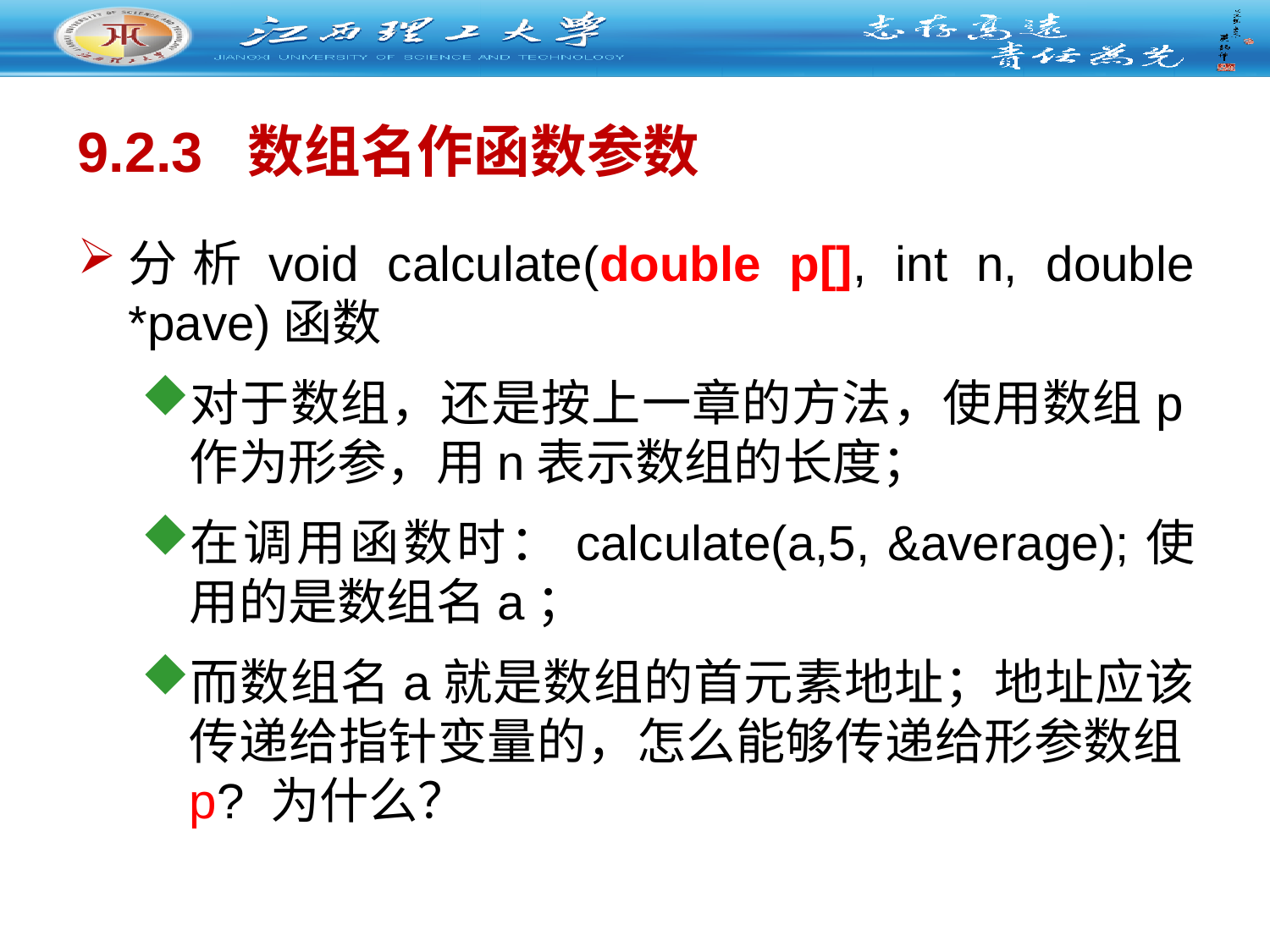

# 9.2.3  数组名作函数参数
分析void calculate(double p[], int n, double *pave)函数
对于数组，还是按上一章的方法，使用数组p作为形参，用n表示数组的长度；
在调用函数时：calculate(a,5, &average);使用的是数组名a；
而数组名a就是数组的首元素地址；地址应该传递给指针变量的，怎么能够传递给形参数组p? 为什么？